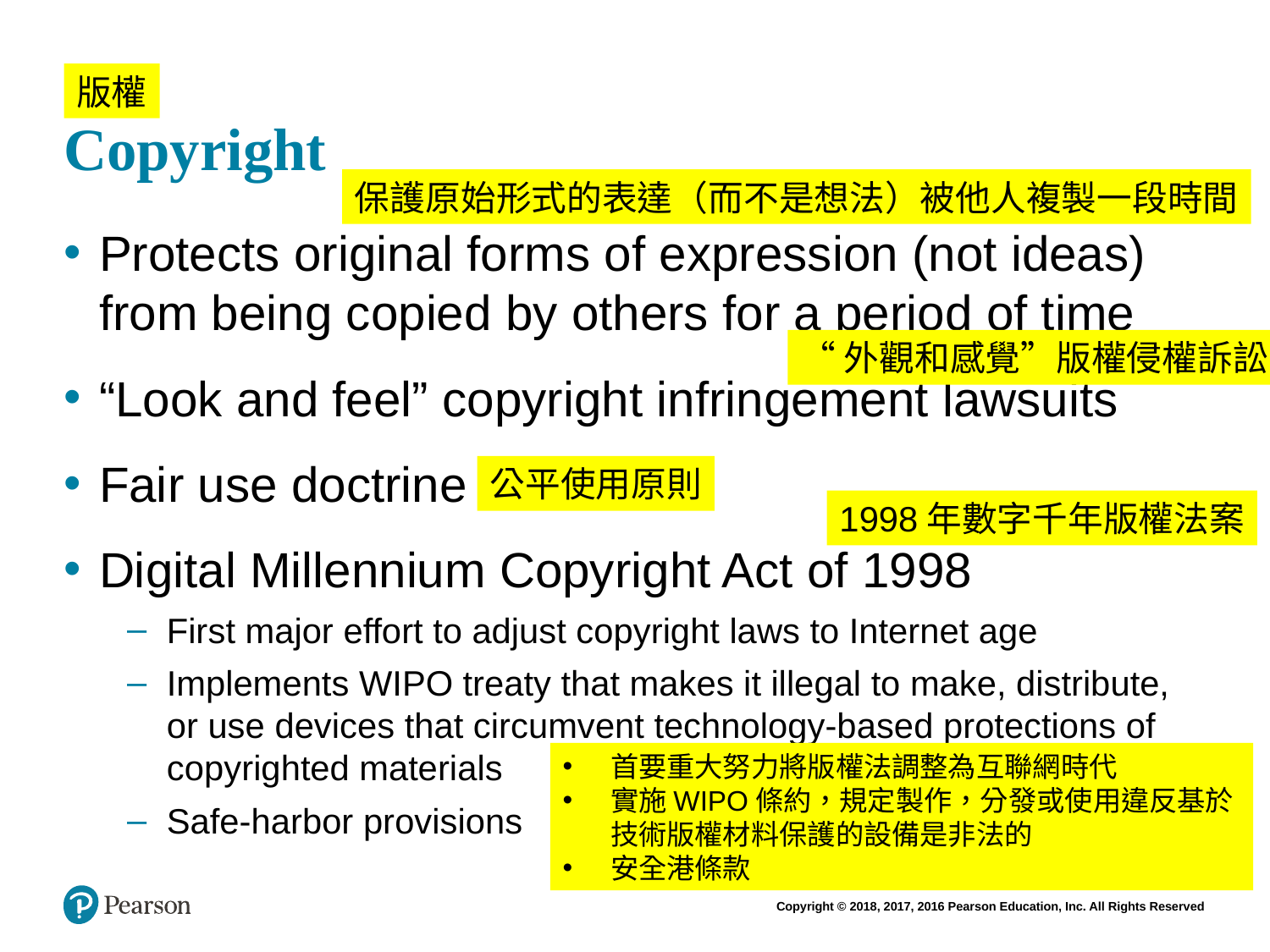

# Copyright
版權
保護原始形式的表達（而不是想法）被他人複製一段時間
Protects original forms of expression (not ideas) from being copied by others for a period of time
“Look and feel” copyright infringement lawsuits
Fair use doctrine
Digital Millennium Copyright Act of 1998
First major effort to adjust copyright laws to Internet age
Implements WIPO treaty that makes it illegal to make, distribute, or use devices that circumvent technology-based protections of copyrighted materials
Safe-harbor provisions
“外觀和感覺”版權侵權訴訟
公平使用原則
1998年數字千年版權法案
首要重大努力將版權法調整為互聯網時代
實施WIPO條約，規定製作，分發或使用違反基於技術版權材料保護的設備是非法的
安全港條款